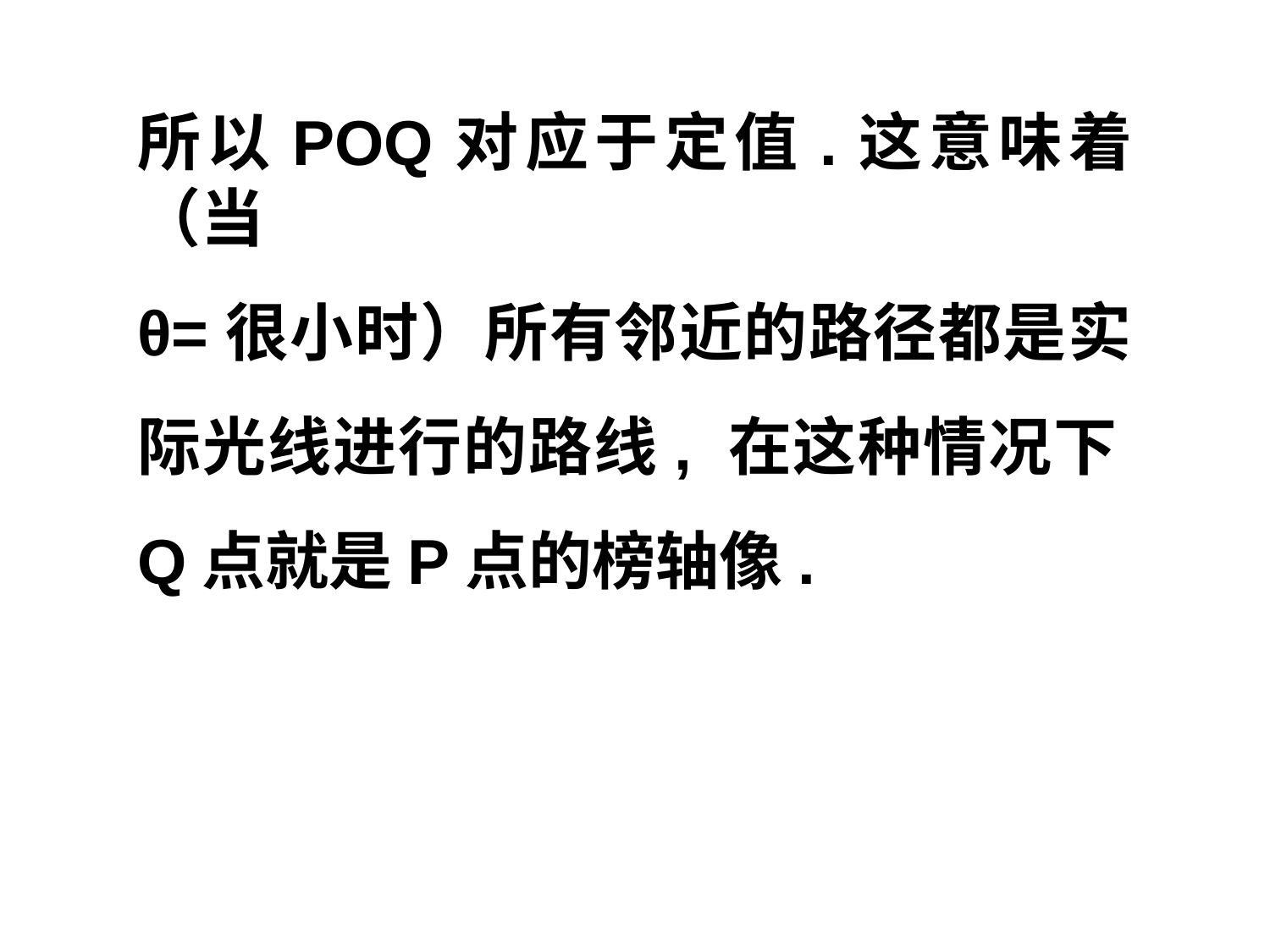

所以POQ对应于定值.这意味着（当
θ=很小时）所有邻近的路径都是实际光线进行的路线, 在这种情况下Q点就是P点的榜轴像.